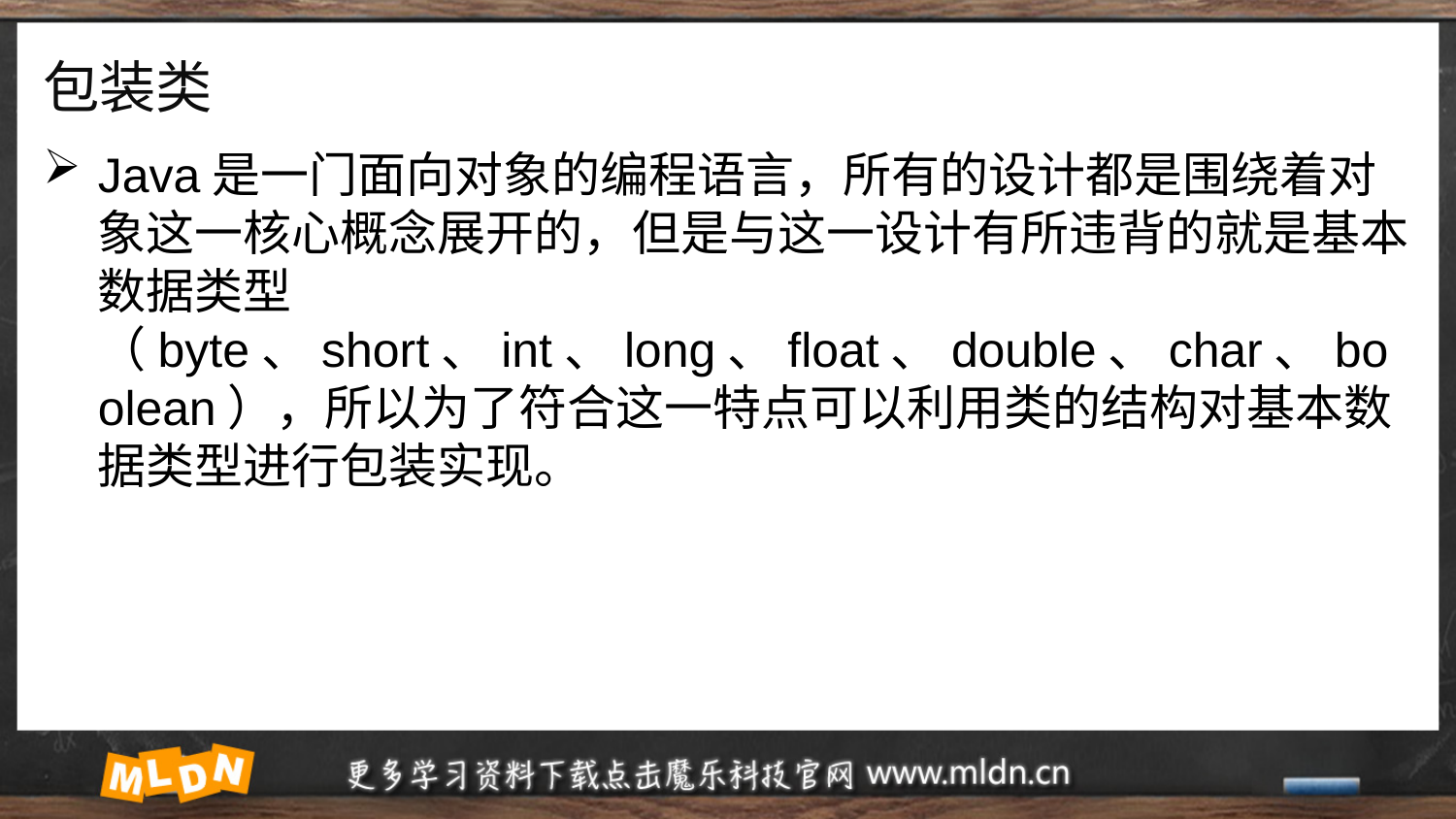

# 包装类
Java是一门面向对象的编程语言，所有的设计都是围绕着对象这一核心概念展开的，但是与这一设计有所违背的就是基本数据类型（byte、short、int、long、float、double、char、boolean），所以为了符合这一特点可以利用类的结构对基本数据类型进行包装实现。